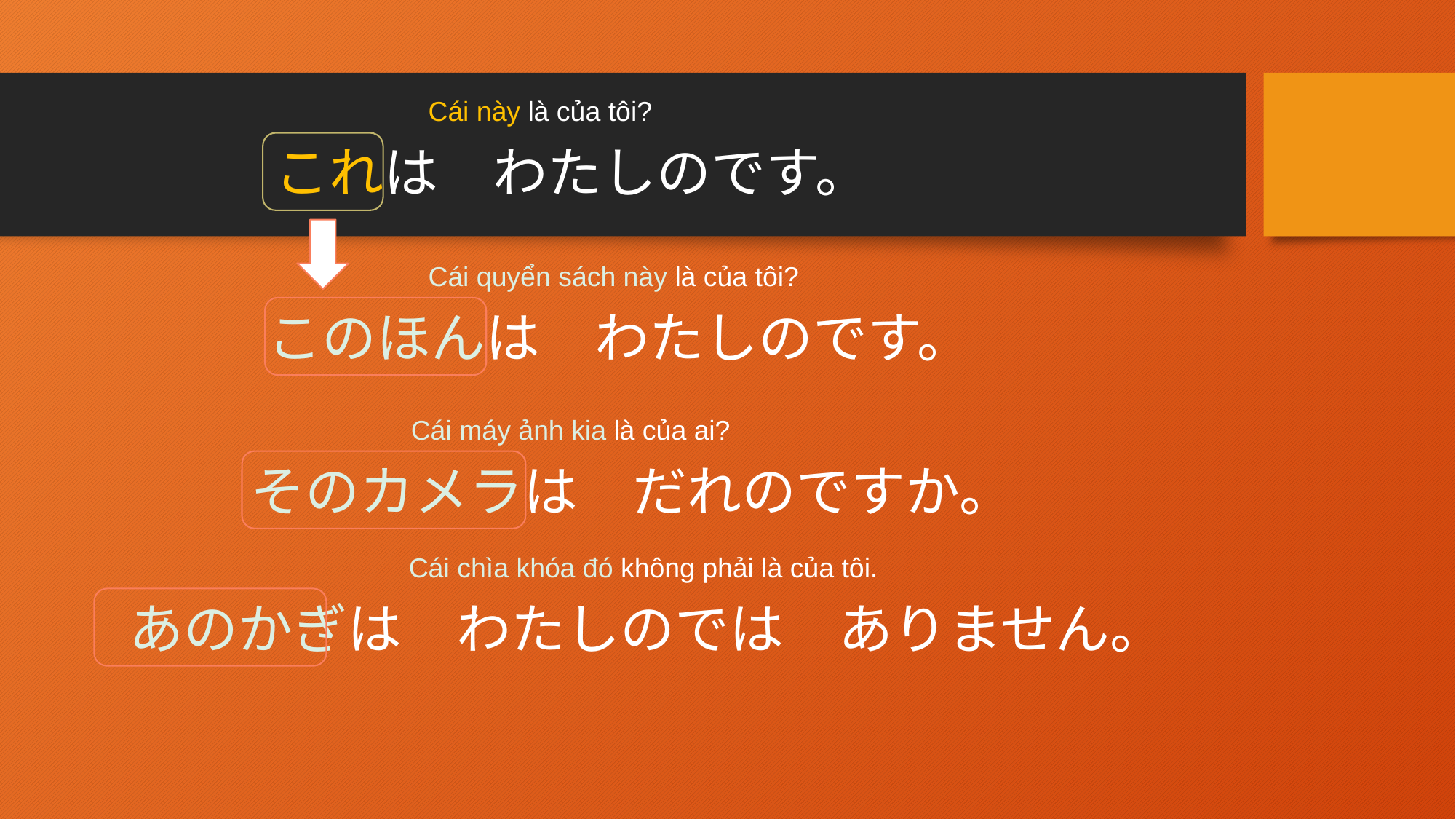

Cái này là của tôi?
これは　わたしのです。

Cái quyển sách này là của tôi?

このほんは　わたしのです。
Cái máy ảnh kia là của ai?

そのカメラは　だれのですか。
Cái chìa khóa đó không phải là của tôi.

あのかぎは　わたしのでは　ありません。